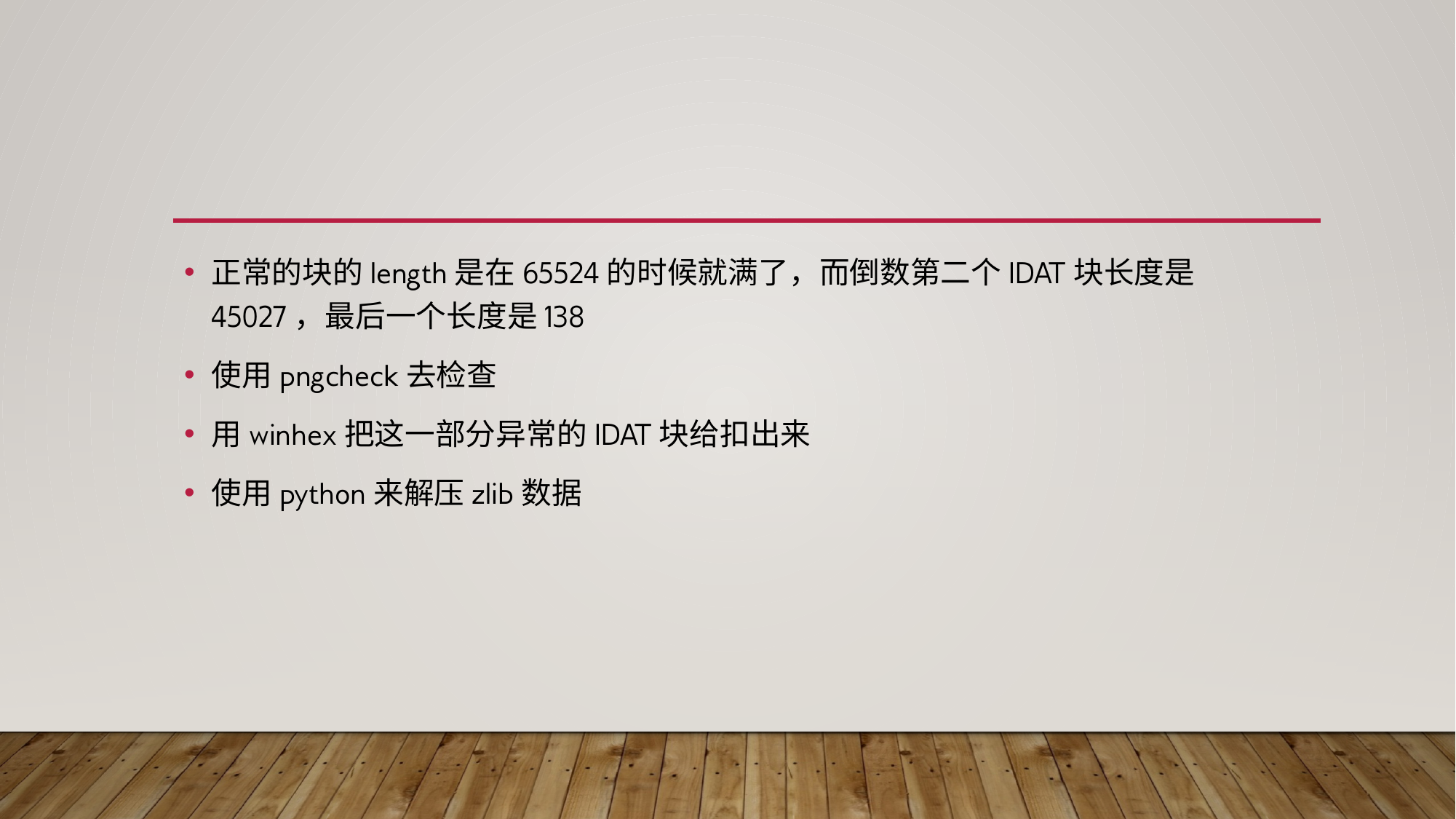

#
正常的块的length是在65524的时候就满了，而倒数第二个IDAT块长度是45027，最后一个长度是138
使用pngcheck去检查
用winhex把这一部分异常的IDAT块给扣出来
使用python来解压zlib数据